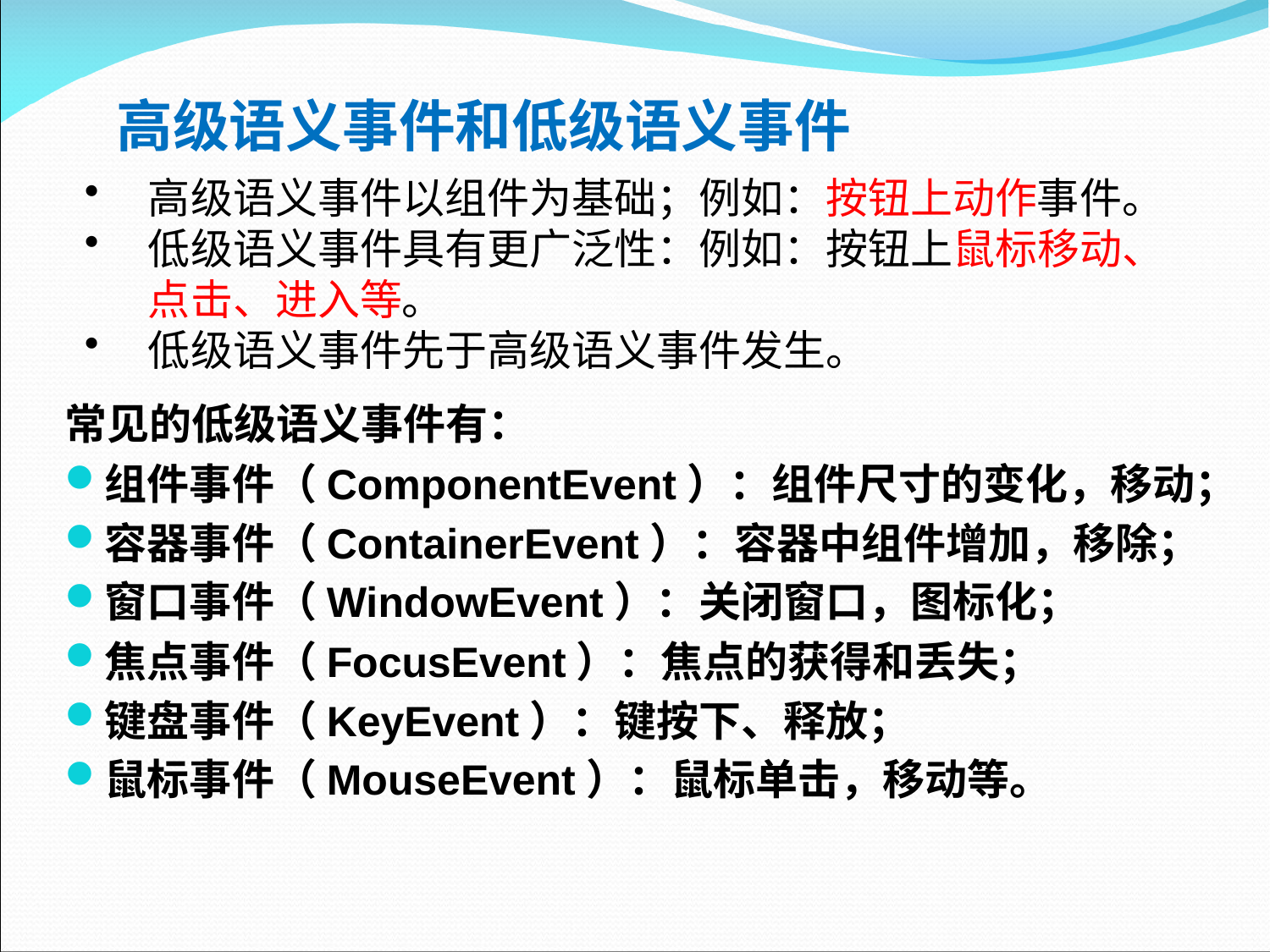

# 高级语义事件和低级语义事件
高级语义事件以组件为基础；例如：按钮上动作事件。
低级语义事件具有更广泛性：例如：按钮上鼠标移动、点击、进入等。
低级语义事件先于高级语义事件发生。
常见的低级语义事件有：
组件事件（ComponentEvent）：组件尺寸的变化，移动；
容器事件（ContainerEvent）：容器中组件增加，移除；
窗口事件（WindowEvent）：关闭窗口，图标化；
焦点事件（FocusEvent）：焦点的获得和丢失；
键盘事件（KeyEvent）：键按下、释放；
鼠标事件（MouseEvent）：鼠标单击，移动等。